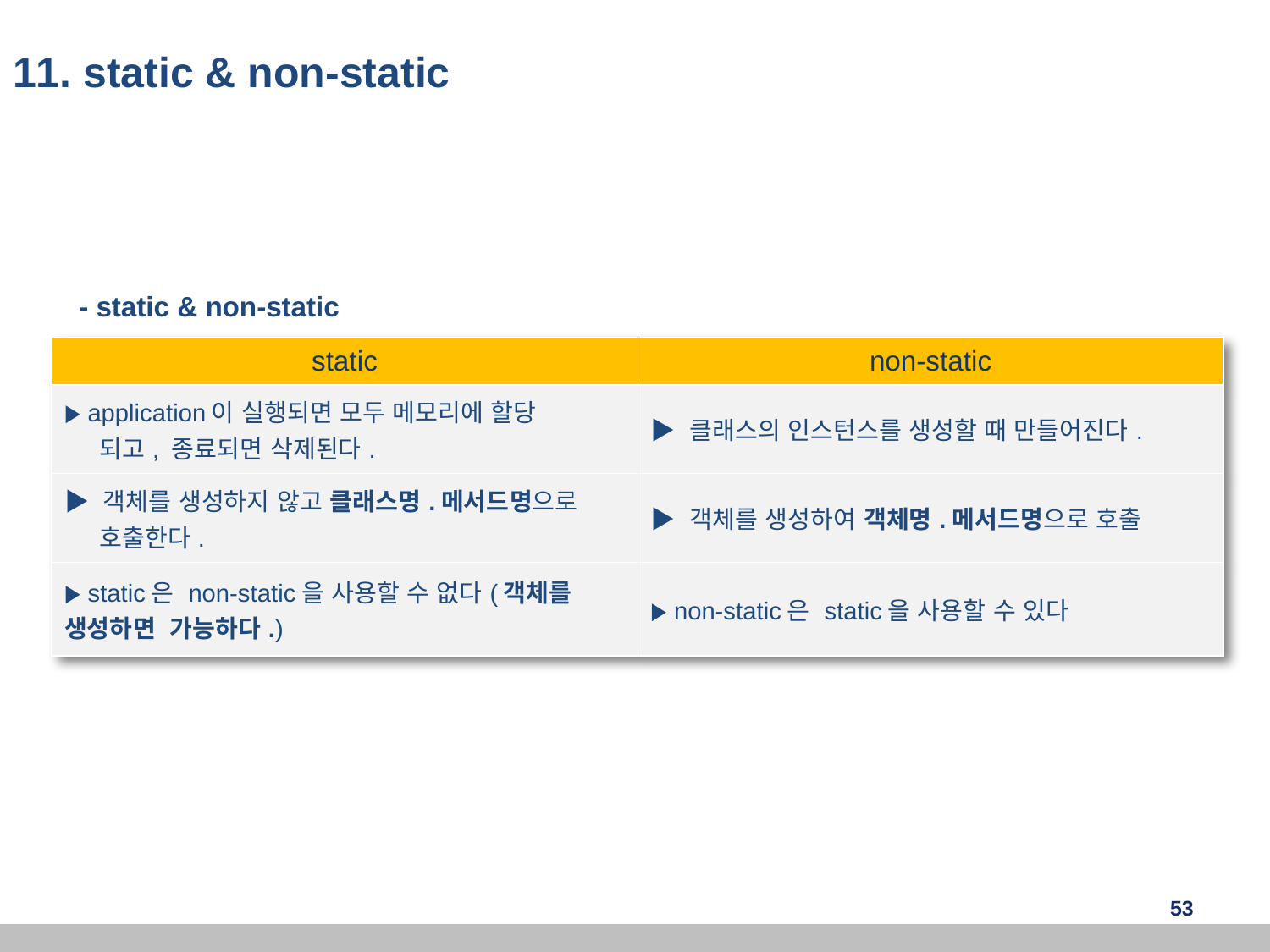

11. static & non-static
- static & non-static
| static | non-static |
| --- | --- |
| ▶ application이 실행되면 모두 메모리에 할당 되고, 종료되면 삭제된다. | ▶ 클래스의 인스턴스를 생성할 때 만들어진다. |
| ▶ 객체를 생성하지 않고 클래스명.메서드명으로 호출한다. | ▶ 객체를 생성하여 객체명.메서드명으로 호출 |
| ▶ static은 non-static을 사용할 수 없다(객체를 생성하면 가능하다.) | ▶ non-static은 static을 사용할 수 있다 |
53